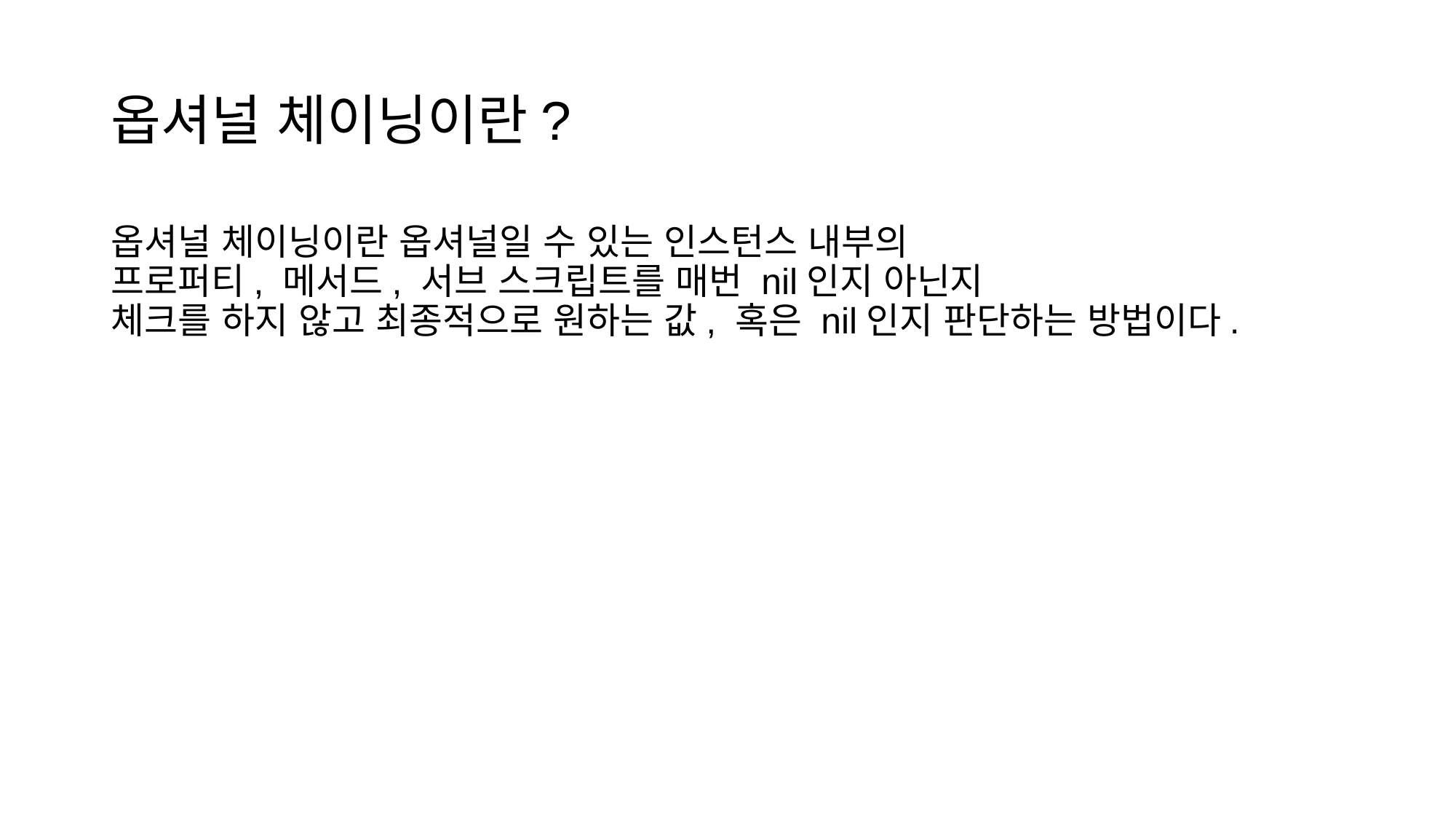

# 옵셔널 체이닝이란?
옵셔널 체이닝이란 옵셔널일 수 있는 인스턴스 내부의
프로퍼티, 메서드, 서브 스크립트를 매번 nil인지 아닌지
체크를 하지 않고 최종적으로 원하는 값, 혹은 nil인지 판단하는 방법이다.